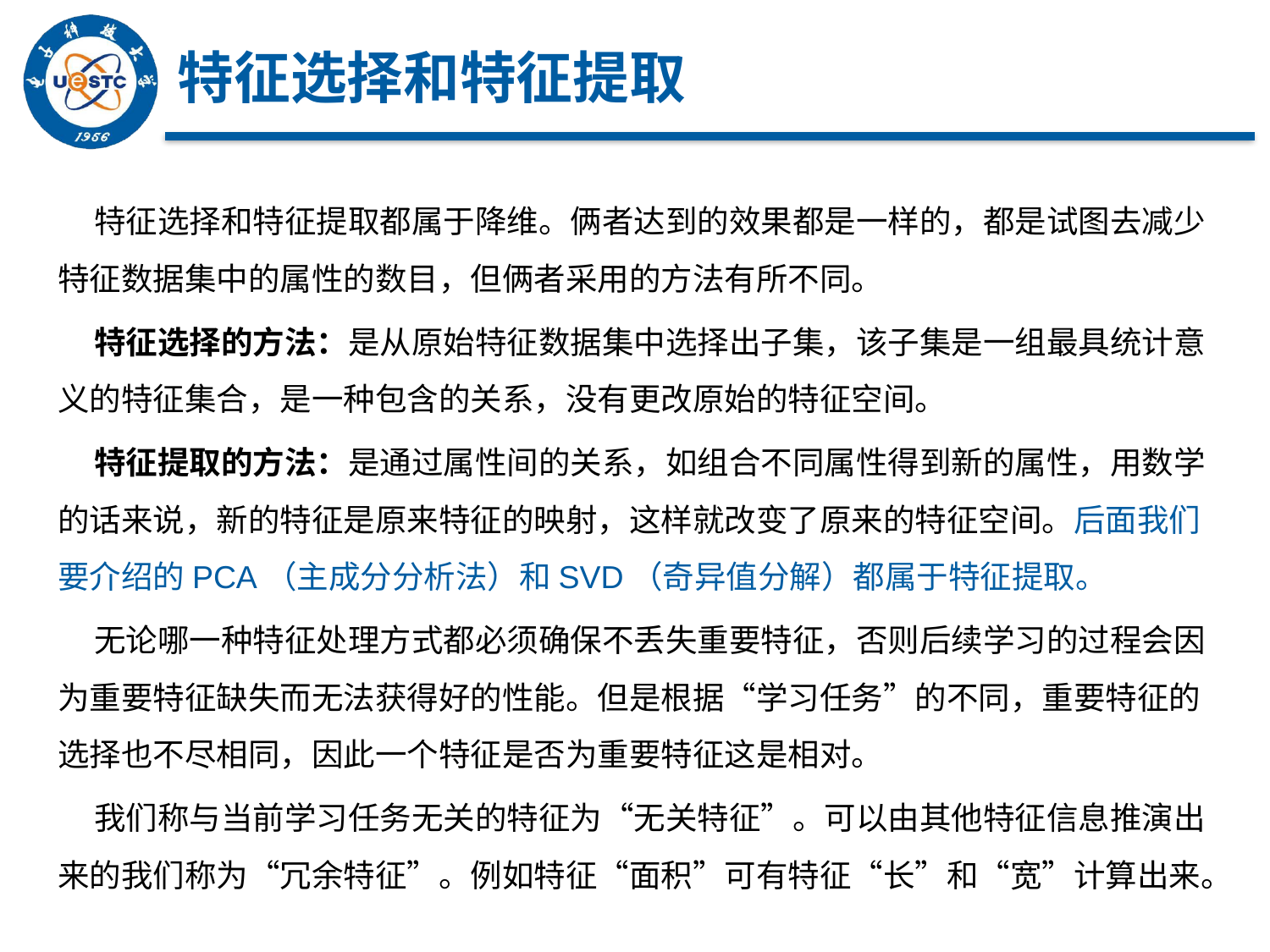

# 特征选择和特征提取
    特征选择和特征提取都属于降维。俩者达到的效果都是一样的，都是试图去减少特征数据集中的属性的数目，但俩者采用的方法有所不同。
    特征选择的方法：是从原始特征数据集中选择出子集，该子集是一组最具统计意义的特征集合，是一种包含的关系，没有更改原始的特征空间。
    特征提取的方法：是通过属性间的关系，如组合不同属性得到新的属性，用数学的话来说，新的特征是原来特征的映射，这样就改变了原来的特征空间。后面我们要介绍的PCA（主成分分析法）和SVD（奇异值分解）都属于特征提取。
    无论哪一种特征处理方式都必须确保不丢失重要特征，否则后续学习的过程会因为重要特征缺失而无法获得好的性能。但是根据“学习任务”的不同，重要特征的选择也不尽相同，因此一个特征是否为重要特征这是相对。
    我们称与当前学习任务无关的特征为“无关特征”。可以由其他特征信息推演出来的我们称为“冗余特征”。例如特征“面积”可有特征“长”和“宽”计算出来。